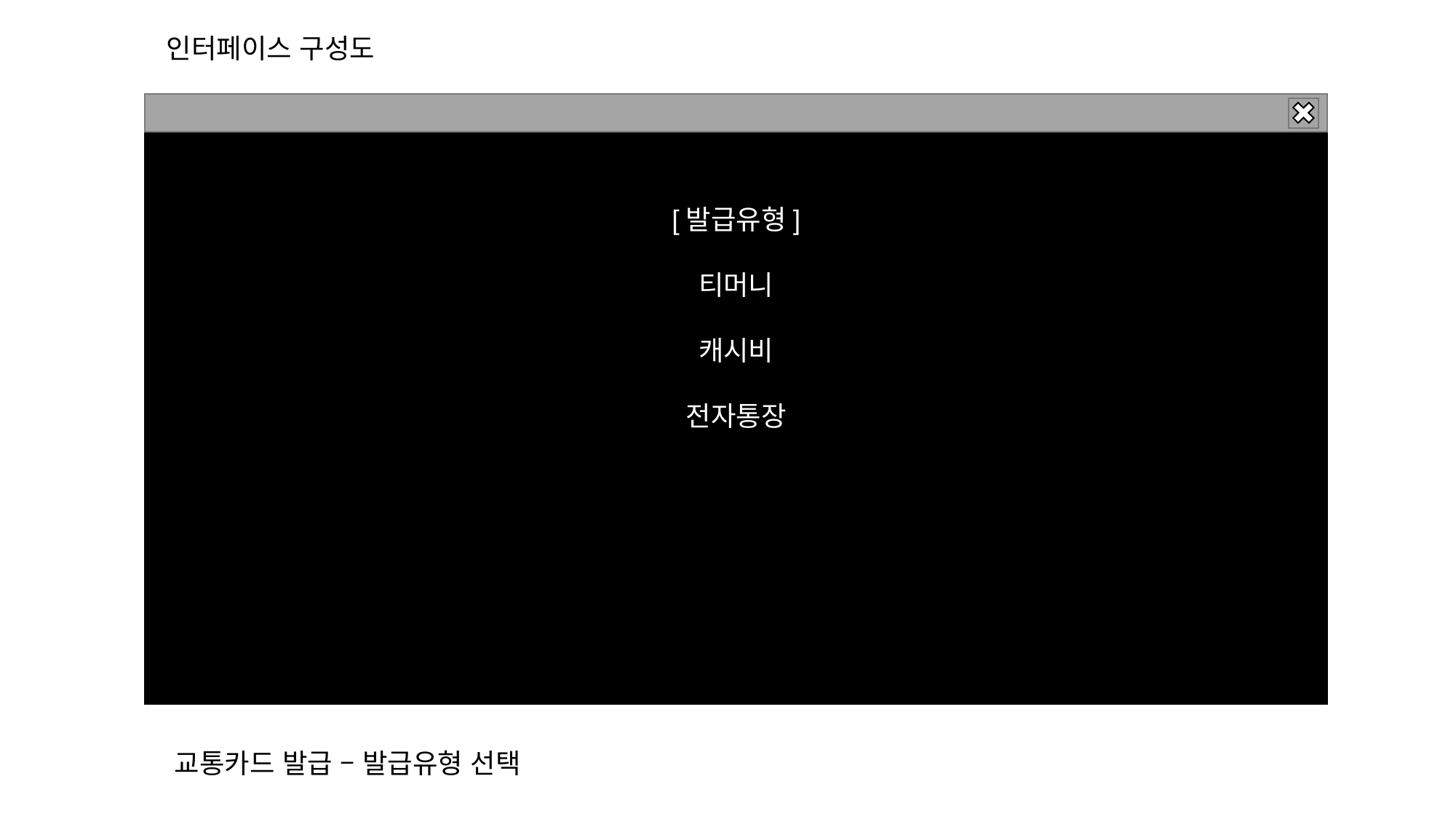

인터페이스 구성도

[발급유형]

티머니

캐시비

전자통장

교통카드 발급 – 발급유형 선택